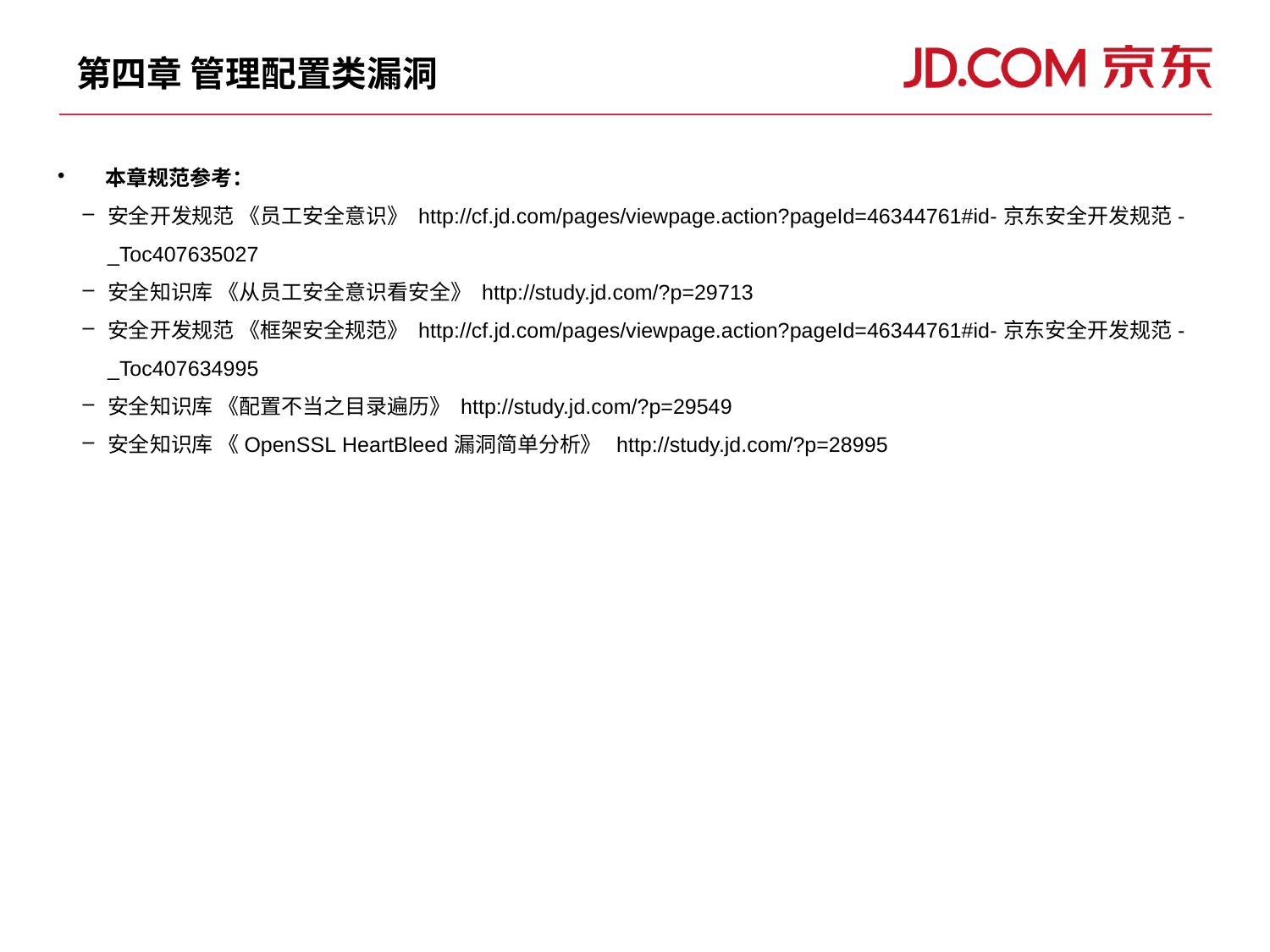

# 第四章 管理配置类漏洞
本章规范参考：
安全开发规范 《员工安全意识》 http://cf.jd.com/pages/viewpage.action?pageId=46344761#id-京东安全开发规范-_Toc407635027
安全知识库 《从员工安全意识看安全》 http://study.jd.com/?p=29713
安全开发规范 《框架安全规范》 http://cf.jd.com/pages/viewpage.action?pageId=46344761#id-京东安全开发规范-_Toc407634995
安全知识库 《配置不当之目录遍历》 http://study.jd.com/?p=29549
安全知识库 《OpenSSL HeartBleed漏洞简单分析》  http://study.jd.com/?p=28995